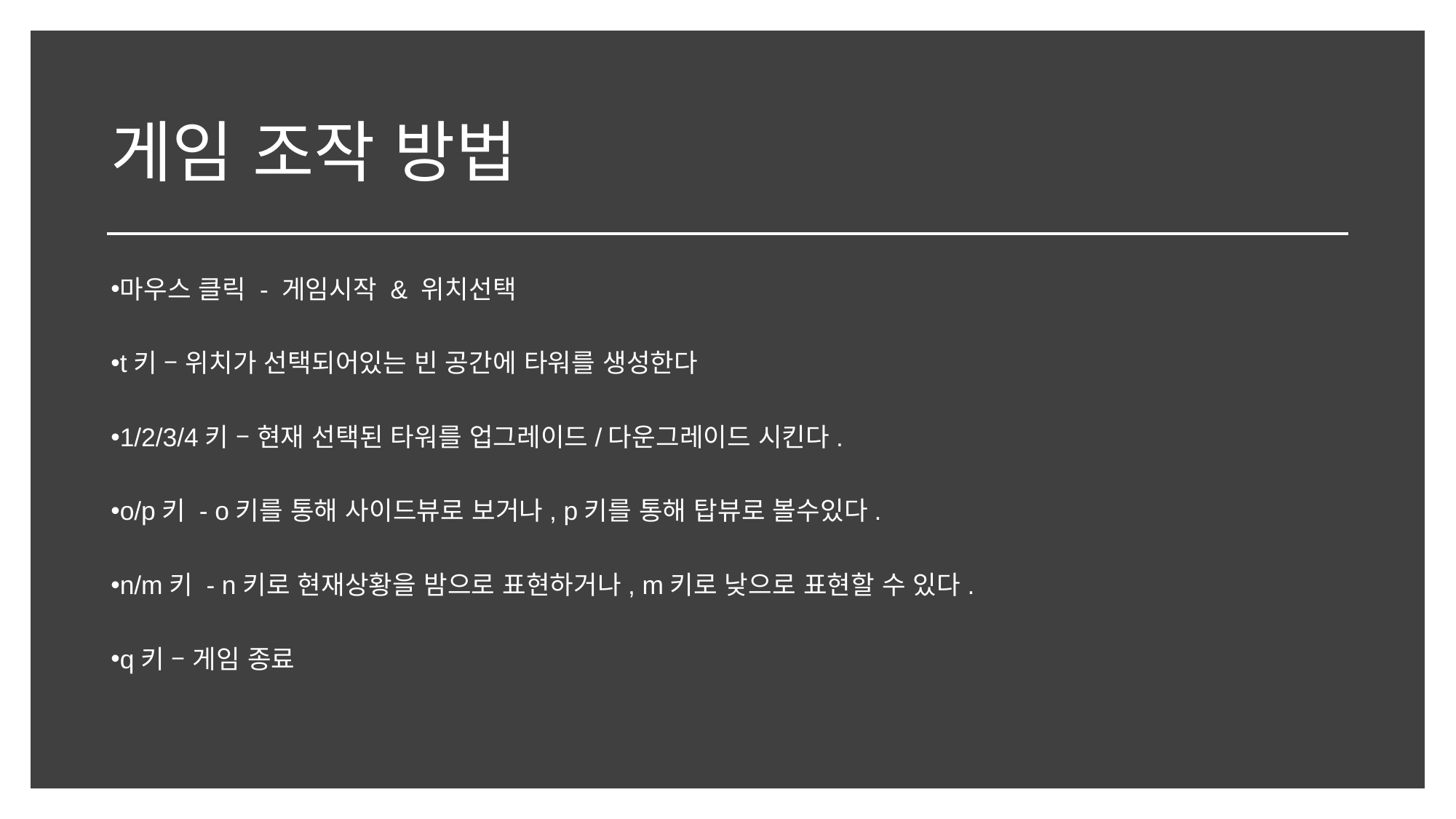

# 게임 조작 방법
마우스 클릭 - 게임시작 & 위치선택

t키 – 위치가 선택되어있는 빈 공간에 타워를 생성한다

1/2/3/4키 – 현재 선택된 타워를 업그레이드/다운그레이드 시킨다.

o/p키 - o키를 통해 사이드뷰로 보거나, p키를 통해 탑뷰로 볼수있다.

n/m키 - n키로 현재상황을 밤으로 표현하거나, m키로 낮으로 표현할 수 있다.

q키 – 게임 종료